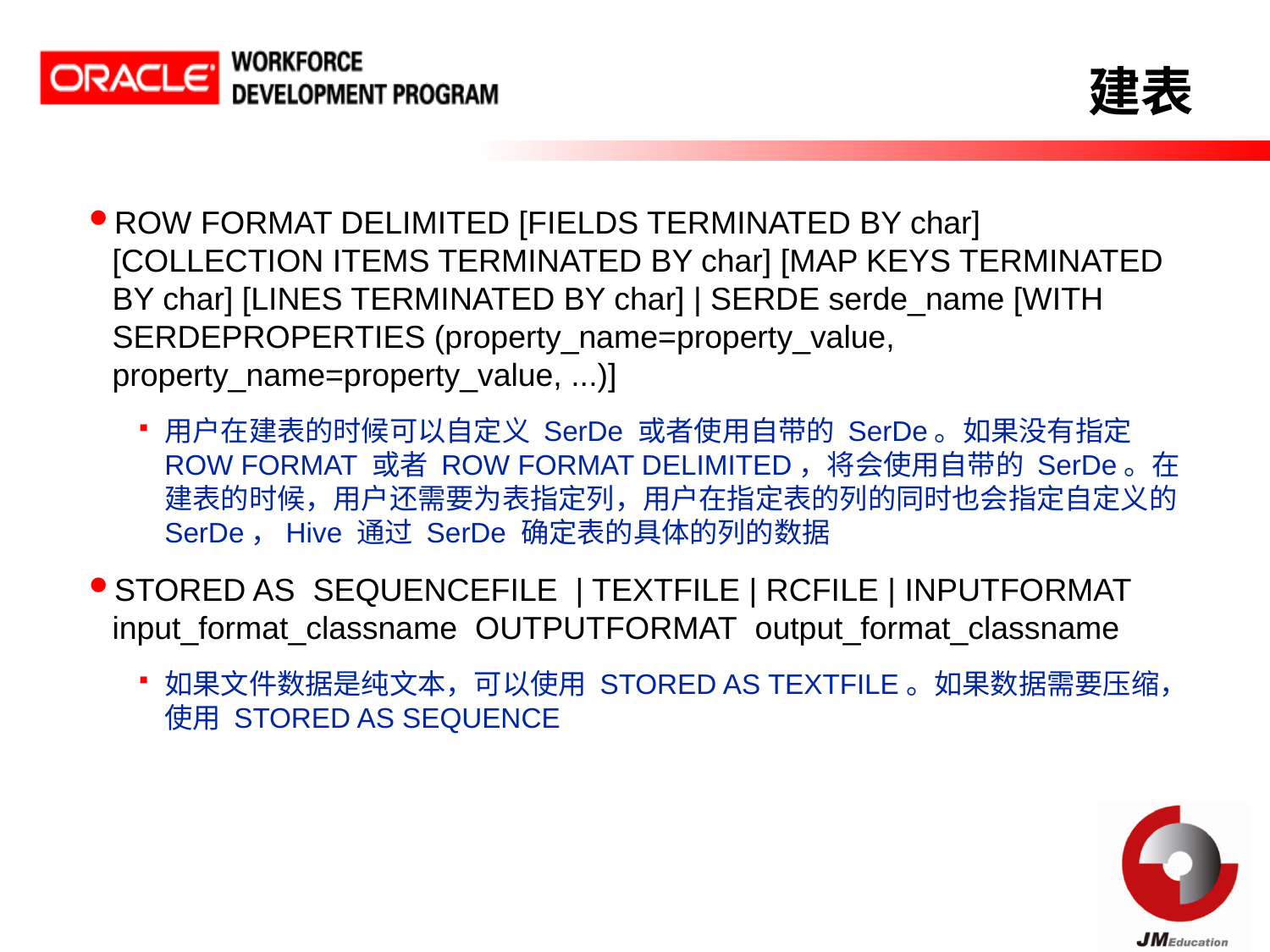

建表
ROW FORMAT DELIMITED [FIELDS TERMINATED BY char] [COLLECTION ITEMS TERMINATED BY char] [MAP KEYS TERMINATED BY char] [LINES TERMINATED BY char] | SERDE serde_name [WITH SERDEPROPERTIES (property_name=property_value, property_name=property_value, ...)]
用户在建表的时候可以自定义 SerDe 或者使用自带的 SerDe。如果没有指定 ROW FORMAT 或者 ROW FORMAT DELIMITED，将会使用自带的 SerDe。在建表的时候，用户还需要为表指定列，用户在指定表的列的同时也会指定自定义的 SerDe，Hive 通过 SerDe 确定表的具体的列的数据
STORED AS  SEQUENCEFILE  | TEXTFILE | RCFILE | INPUTFORMAT input_format_classname  OUTPUTFORMAT  output_format_classname
如果文件数据是纯文本，可以使用 STORED AS TEXTFILE。如果数据需要压缩，使用 STORED AS SEQUENCE